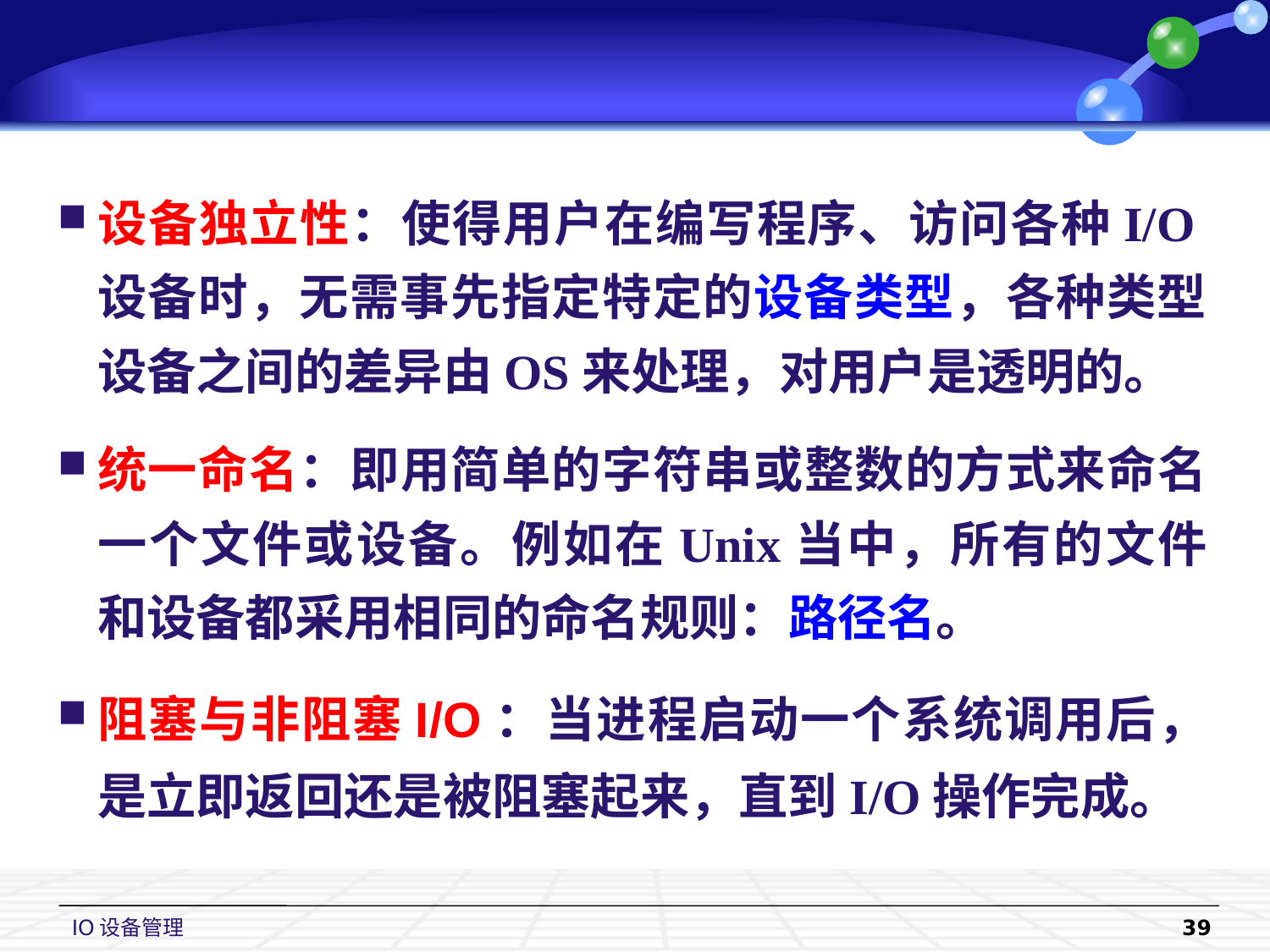

设备独立性：使得用户在编写程序、访问各种I/O设备时，无需事先指定特定的设备类型，各种类型设备之间的差异由OS来处理，对用户是透明的。
统一命名：即用简单的字符串或整数的方式来命名一个文件或设备。例如在Unix当中，所有的文件和设备都采用相同的命名规则：路径名。
阻塞与非阻塞I/O：当进程启动一个系统调用后，是立即返回还是被阻塞起来，直到I/O操作完成。
IO设备管理
39